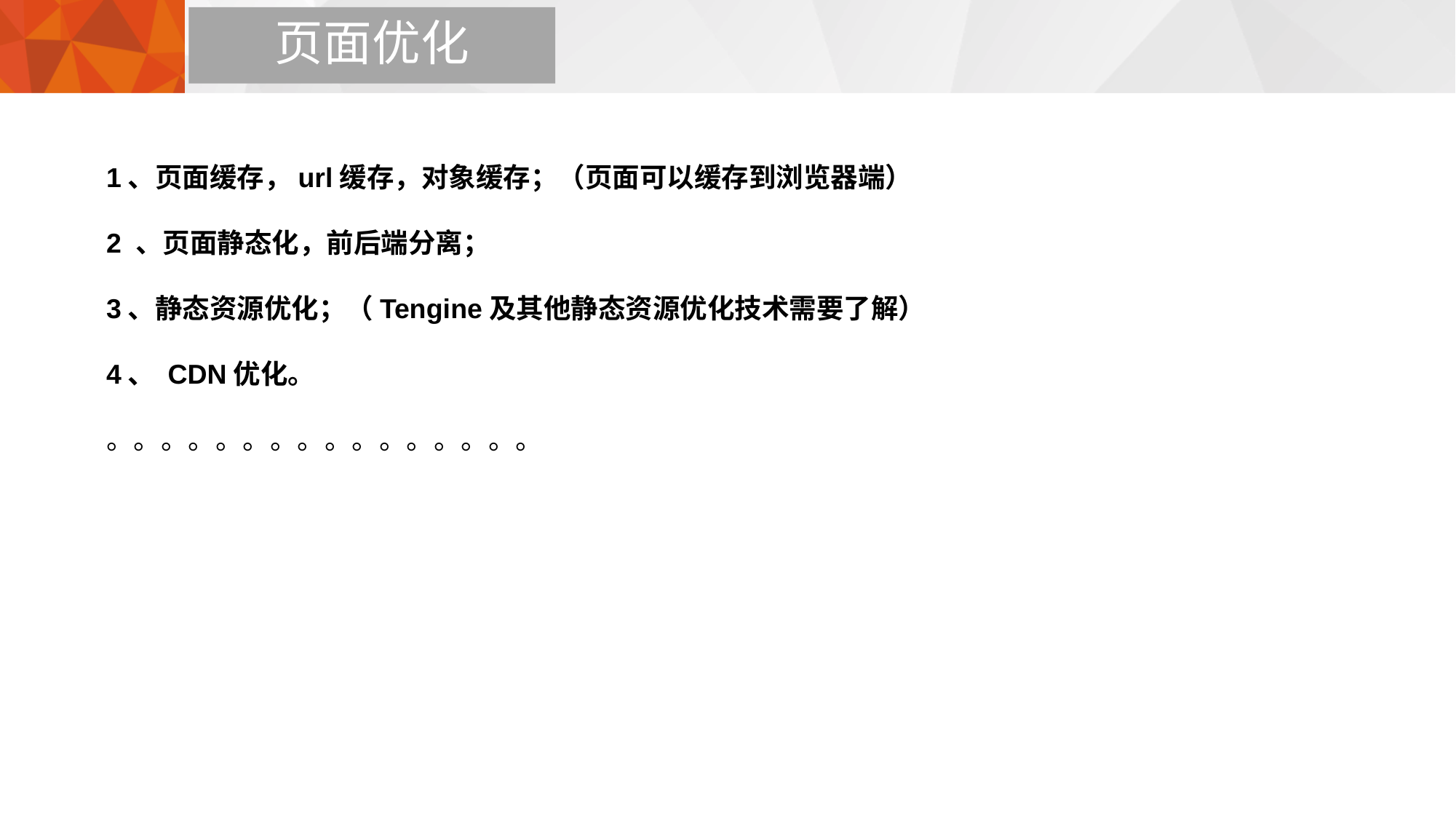

页面优化

1、页面缓存，url缓存，对象缓存；（页面可以缓存到浏览器端）

2 、页面静态化，前后端分离；

3、静态资源优化；（Tengine及其他静态资源优化技术需要了解）

4、 CDN优化。

。。。。。。。。。。。。。。。。